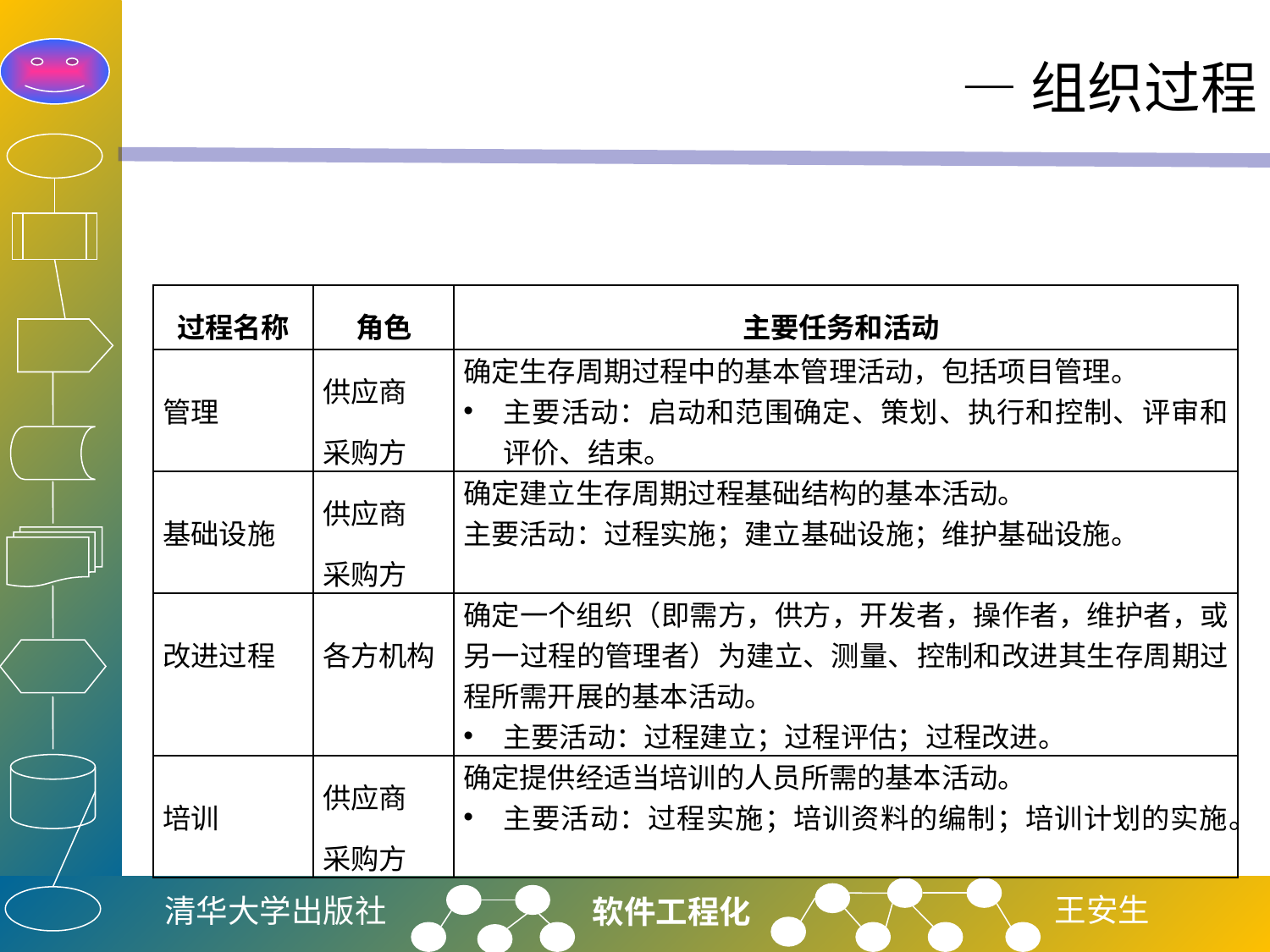

# —组织过程
| 过程名称 | 角色 | 主要任务和活动 |
| --- | --- | --- |
| 管理 | 供应商 采购方 | 确定生存周期过程中的基本管理活动，包括项目管理。 主要活动：启动和范围确定、策划、执行和控制、评审和评价、结束。 |
| 基础设施 | 供应商 采购方 | 确定建立生存周期过程基础结构的基本活动。 主要活动：过程实施；建立基础设施；维护基础设施。 |
| 改进过程 | 各方机构 | 确定一个组织（即需方，供方，开发者，操作者，维护者，或另一过程的管理者）为建立、测量、控制和改进其生存周期过程所需开展的基本活动。 主要活动：过程建立；过程评估；过程改进。 |
| 培训 | 供应商 采购方 | 确定提供经适当培训的人员所需的基本活动。 主要活动：过程实施；培训资料的编制；培训计划的实施。 |